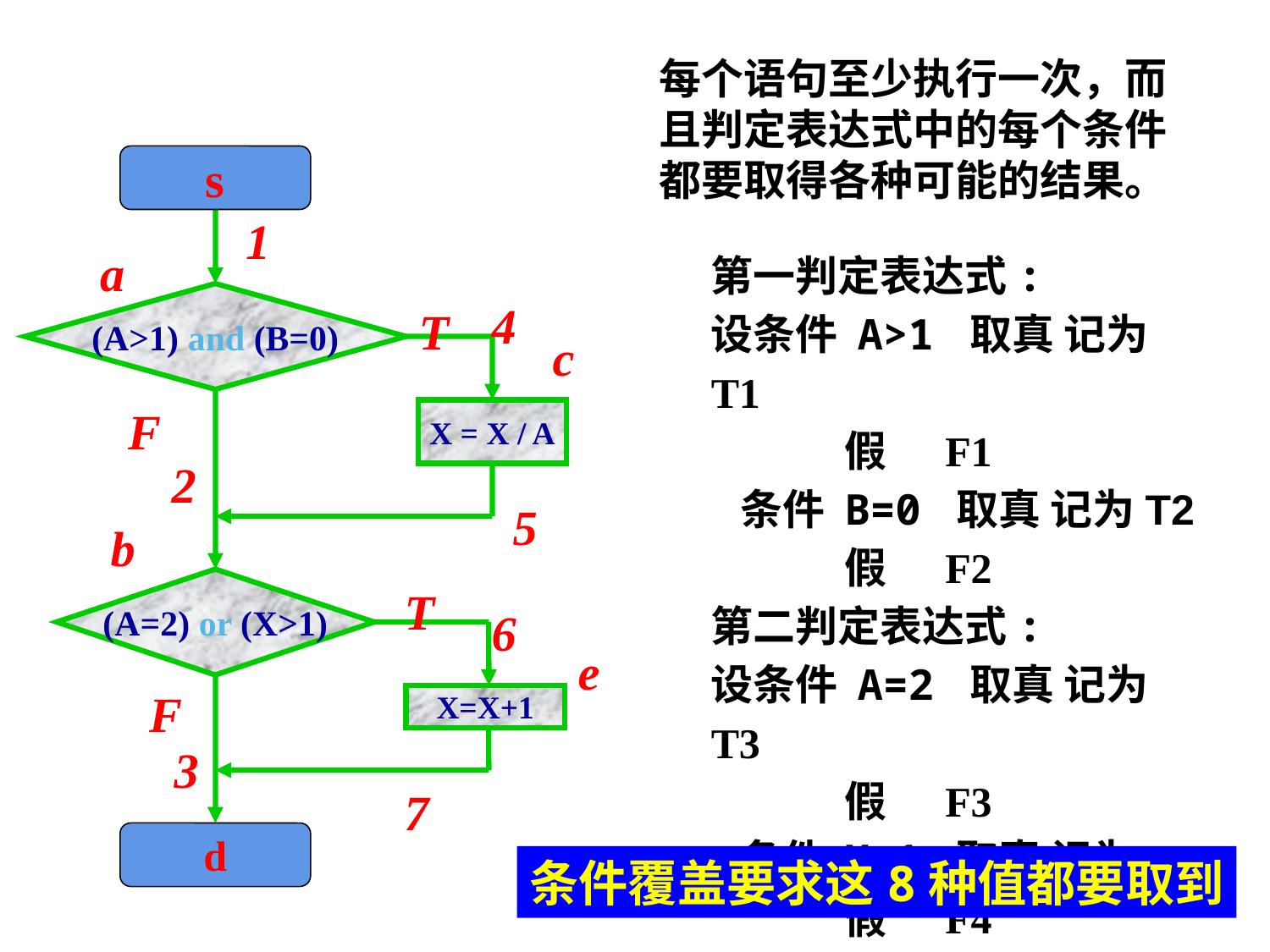

每个语句至少执行一次，而且判定表达式中的每个条件都要取得各种可能的结果。
s

1
a
(A>1) and (B=0)
4
T
c

F
X = X / A
2
5
b

(A=2) or (X>1)
T
6

X=X+1

3

7
d

第一判定表达式:
设条件 A>1 取真 记为T1
             假     F1
  条件 B=0 取真 记为T2
             假     F2
第二判定表达式:
设条件 A=2 取真 记为T3
             假     F3
  条件 X>1 取真 记为T4
             假     F4

e
F
条件覆盖要求这8种值都要取到